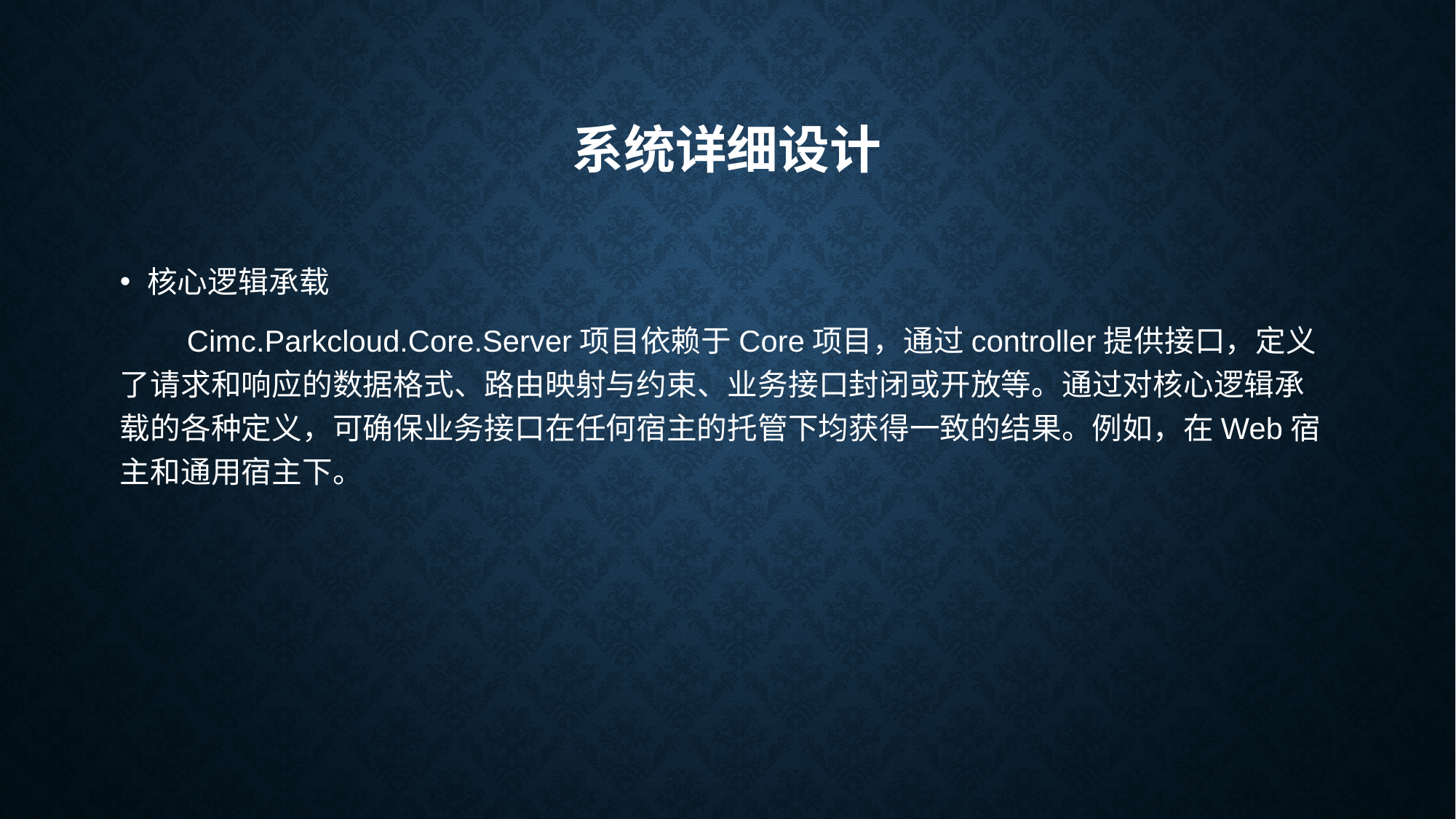

# 系统详细设计
核心逻辑承载
        Cimc.Parkcloud.Core.Server项目依赖于Core项目，通过controller提供接口，定义了请求和响应的数据格式、路由映射与约束、业务接口封闭或开放等。通过对核心逻辑承载的各种定义，可确保业务接口在任何宿主的托管下均获得一致的结果。例如，在Web宿主和通用宿主下。